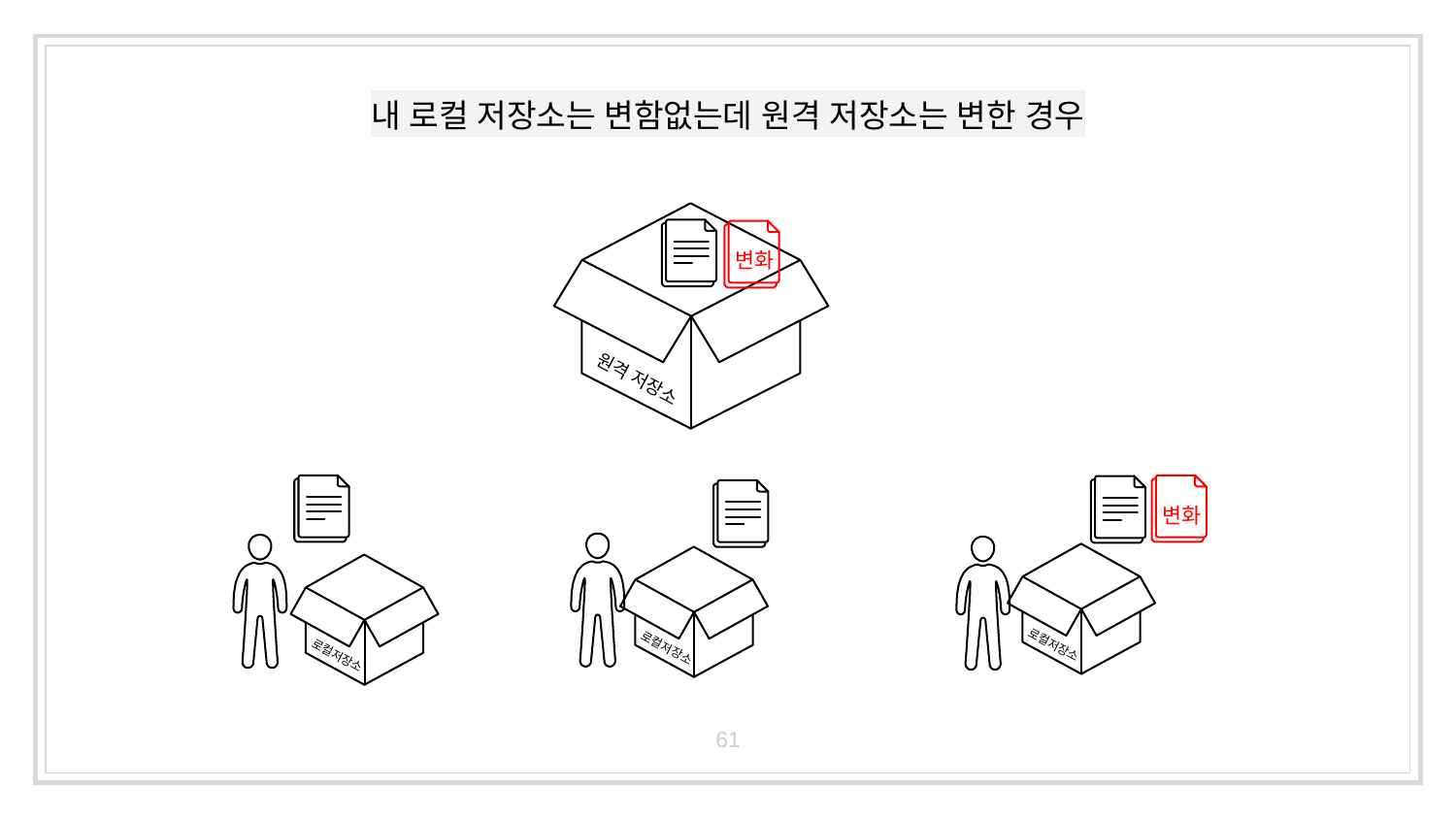

# 내 로컬 저장소는 변함없는데 원격 저장소는 변한 경우

원격 저장소

변화

변화

로컬저장소

로컬저장소

로컬저장소
61